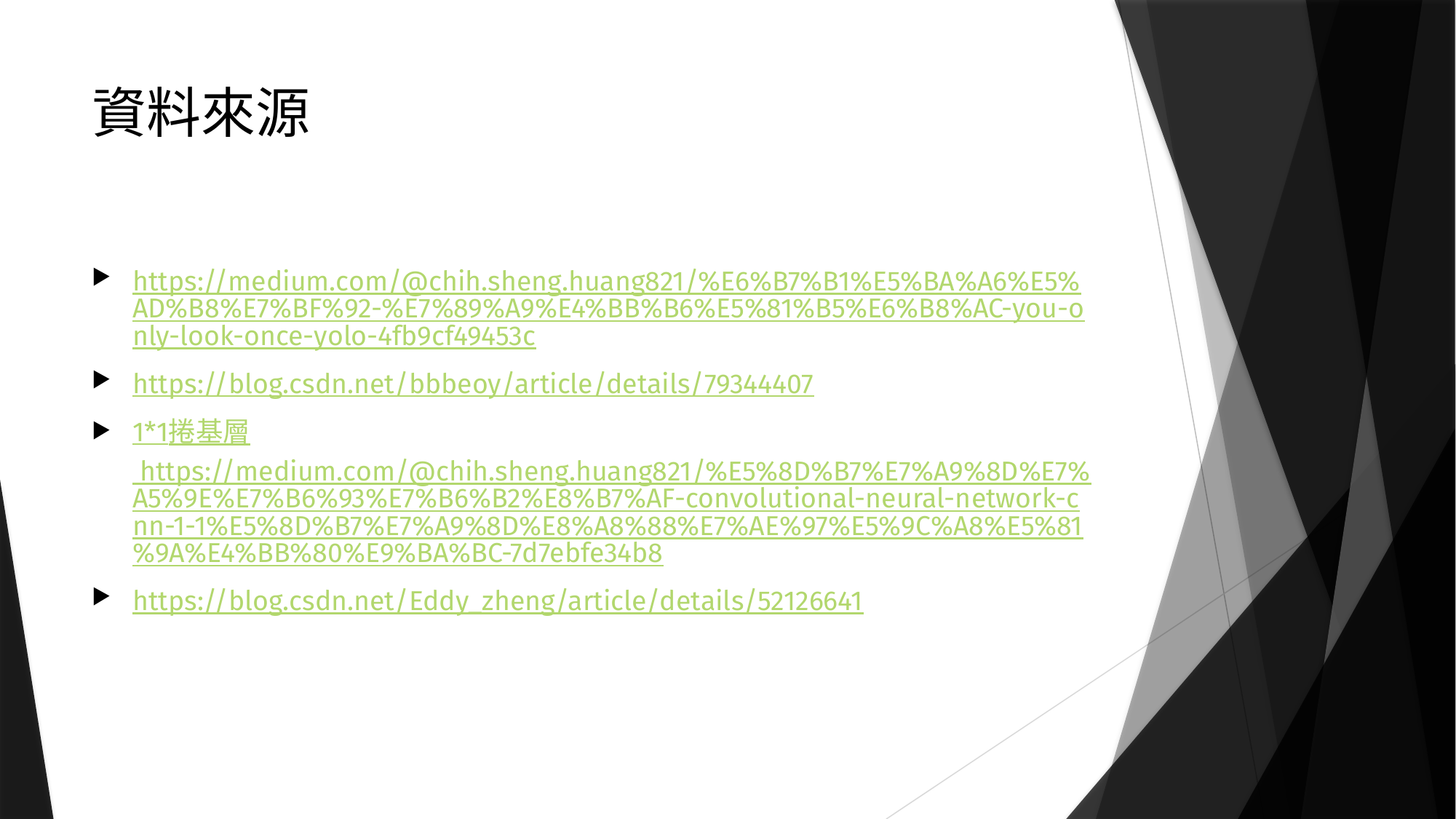

# 資料來源
https://medium.com/@chih.sheng.huang821/%E6%B7%B1%E5%BA%A6%E5%AD%B8%E7%BF%92-%E7%89%A9%E4%BB%B6%E5%81%B5%E6%B8%AC-you-only-look-once-yolo-4fb9cf49453c
https://blog.csdn.net/bbbeoy/article/details/79344407
1*1捲基層 https://medium.com/@chih.sheng.huang821/%E5%8D%B7%E7%A9%8D%E7%A5%9E%E7%B6%93%E7%B6%B2%E8%B7%AF-convolutional-neural-network-cnn-1-1%E5%8D%B7%E7%A9%8D%E8%A8%88%E7%AE%97%E5%9C%A8%E5%81%9A%E4%BB%80%E9%BA%BC-7d7ebfe34b8
https://blog.csdn.net/Eddy_zheng/article/details/52126641